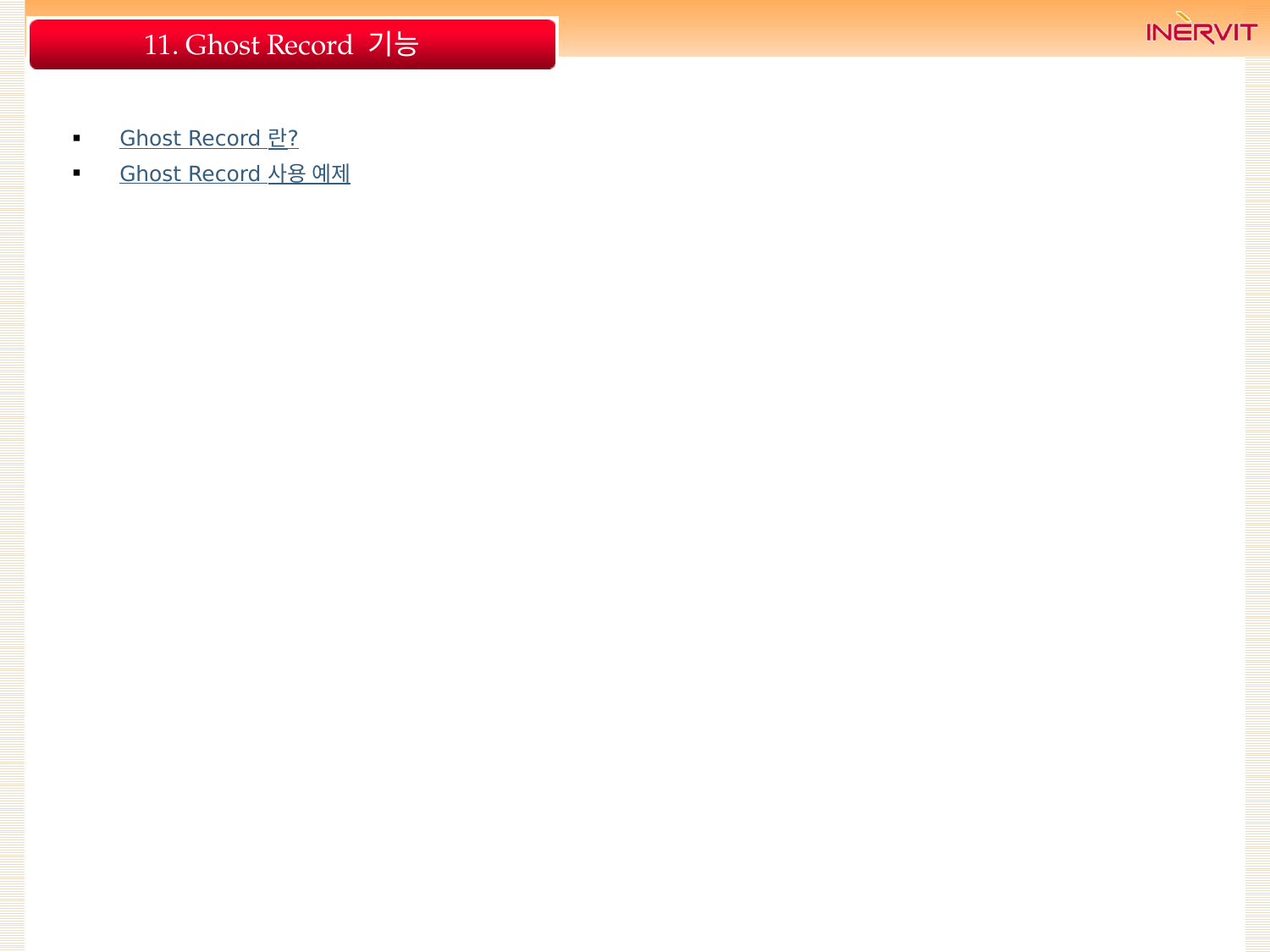

# 11. Ghost Record 기능
Ghost Record 란?
Ghost Record 사용 예제